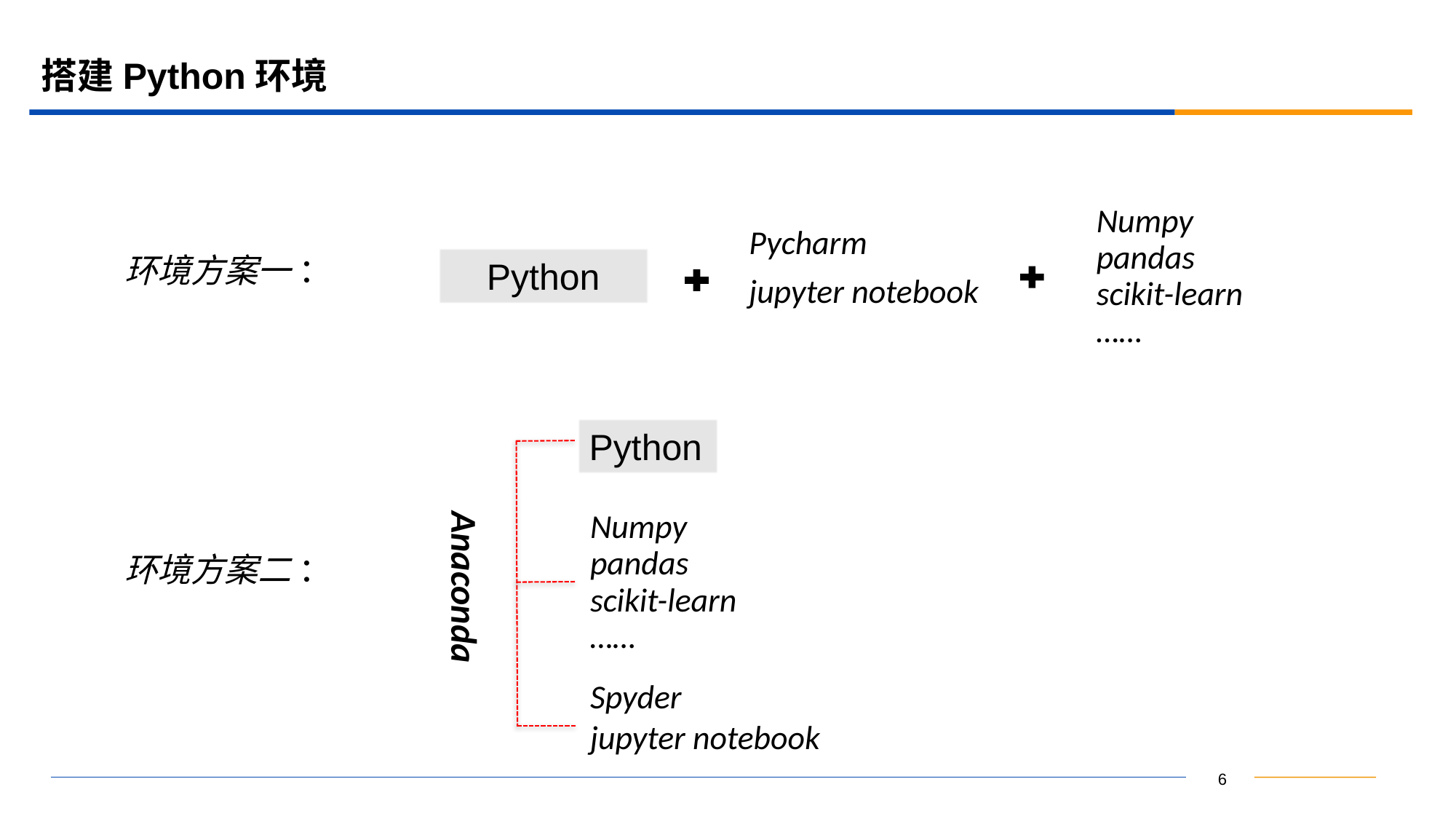

# 搭建Python环境
Numpy
pandas
scikit-learn
……
Pycharm
jupyter notebook
Python

环境方案一 ：
Python
Anaconda
Numpy
pandas
scikit-learn
……
Spyder
jupyter notebook
环境方案二 ：